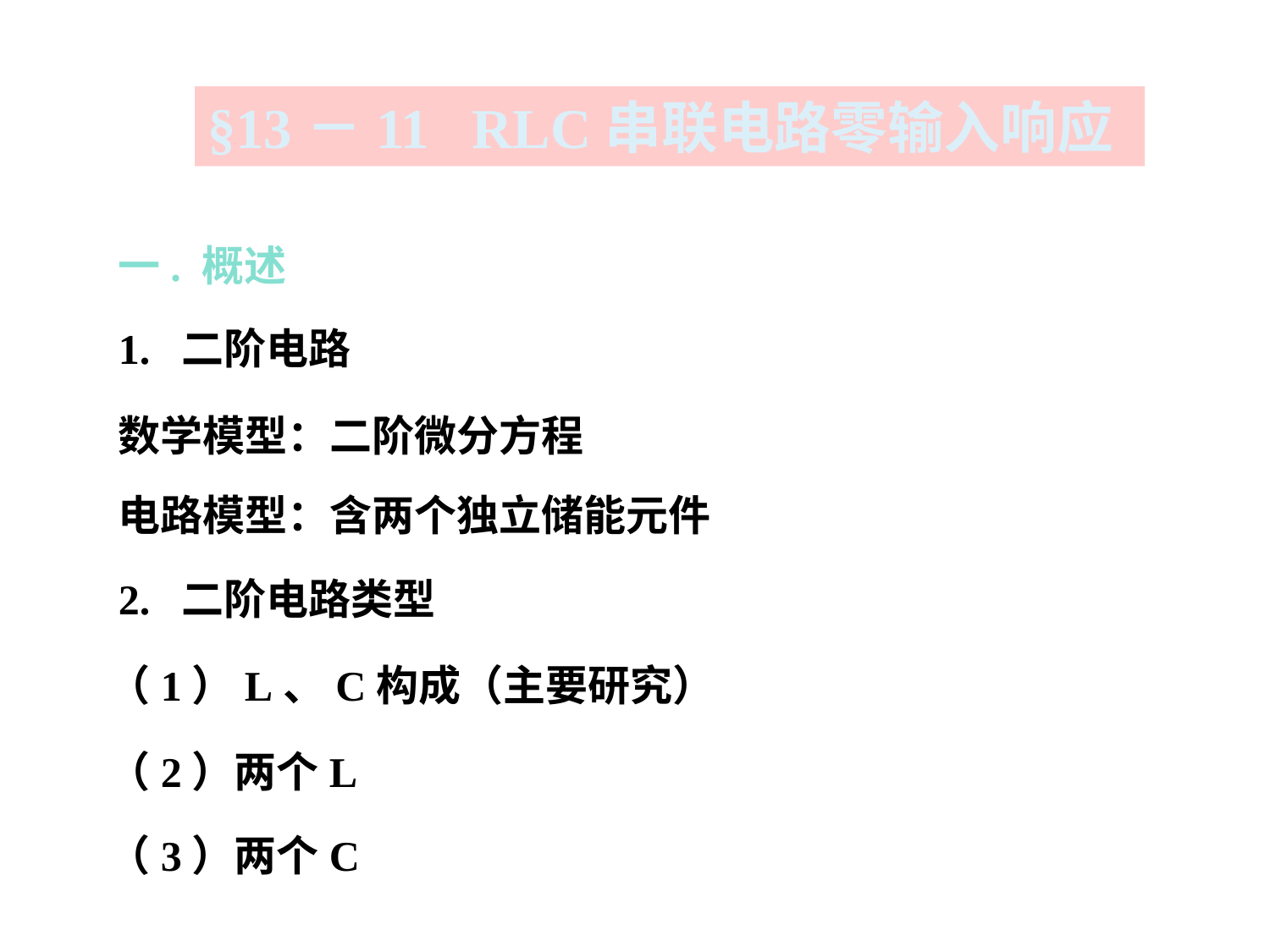

§13－11   RLC串联电路零输入响应
          一. 概述
          1.  二阶电路
          数学模型：二阶微分方程
          电路模型：含两个独立储能元件
          2.  二阶电路类型
         （1）L、C构成（主要研究）
         （2）两个L
         （3）两个C